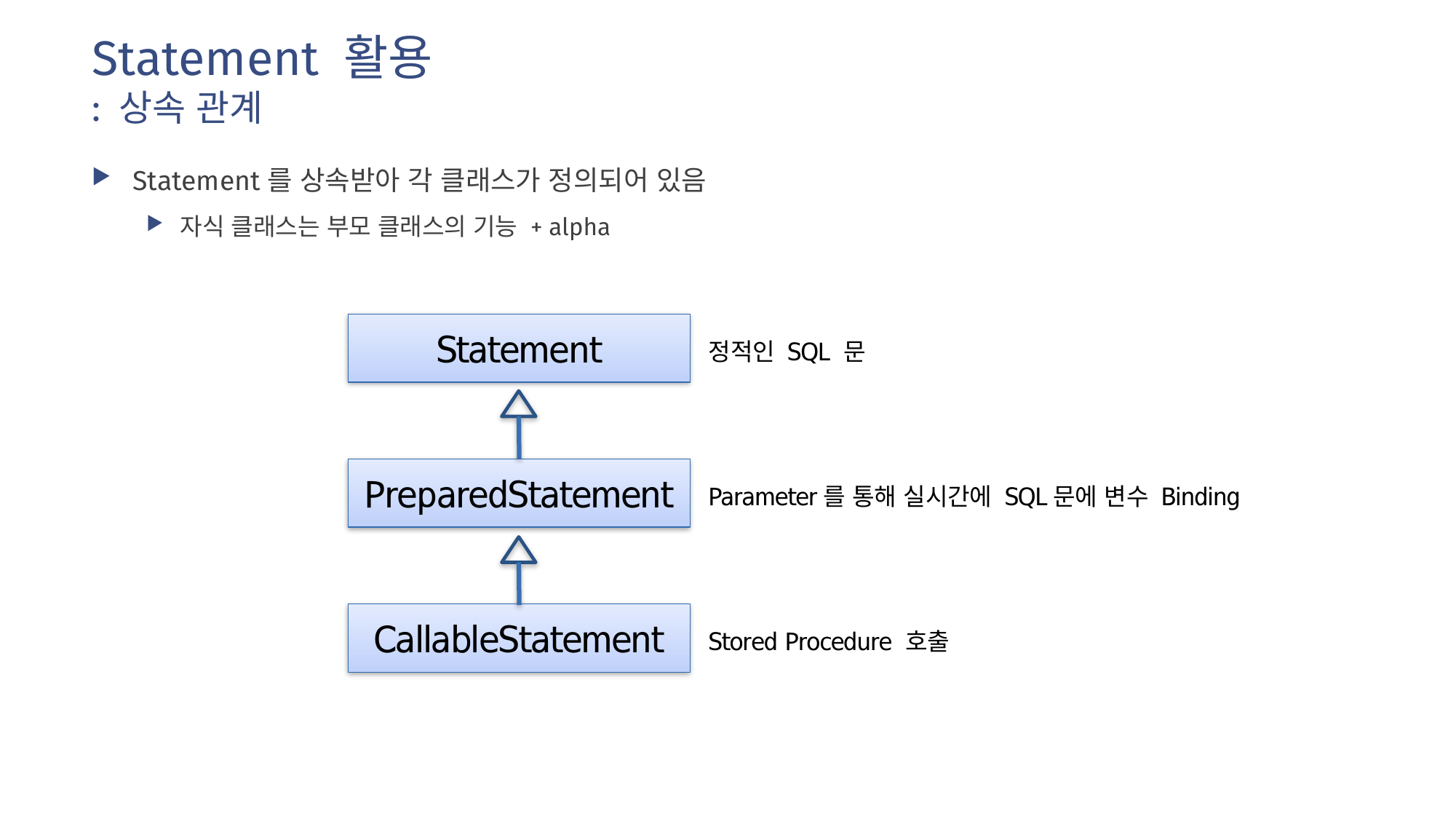

# Statement 활용 : 상속 관계
Statement를 상속받아 각 클래스가 정의되어 있음
자식 클래스는 부모 클래스의 기능 + alpha
Statement
정적인 SQL 문

PreparedStatement
Parameter를 통해 실시간에 SQL문에 변수 Binding

CallableStatement
Stored Procedure 호출